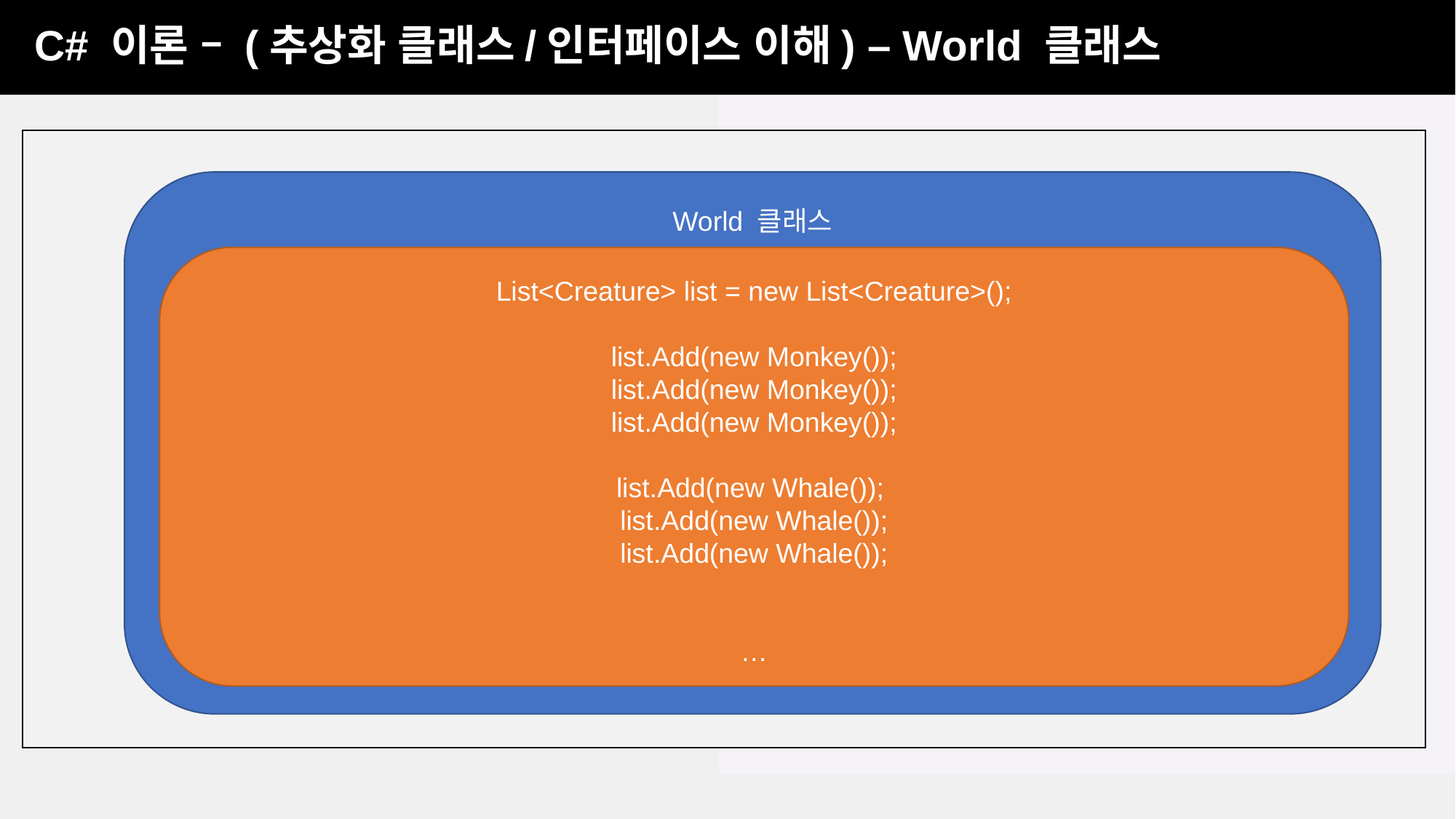

C# 이론 – (추상화 클래스/인터페이스 이해) – World 클래스
World 클래스
List<Creature> list = new List<Creature>();

list.Add(new Monkey());
list.Add(new Monkey());
list.Add(new Monkey());

list.Add(new Whale());
list.Add(new Whale());
list.Add(new Whale());

…